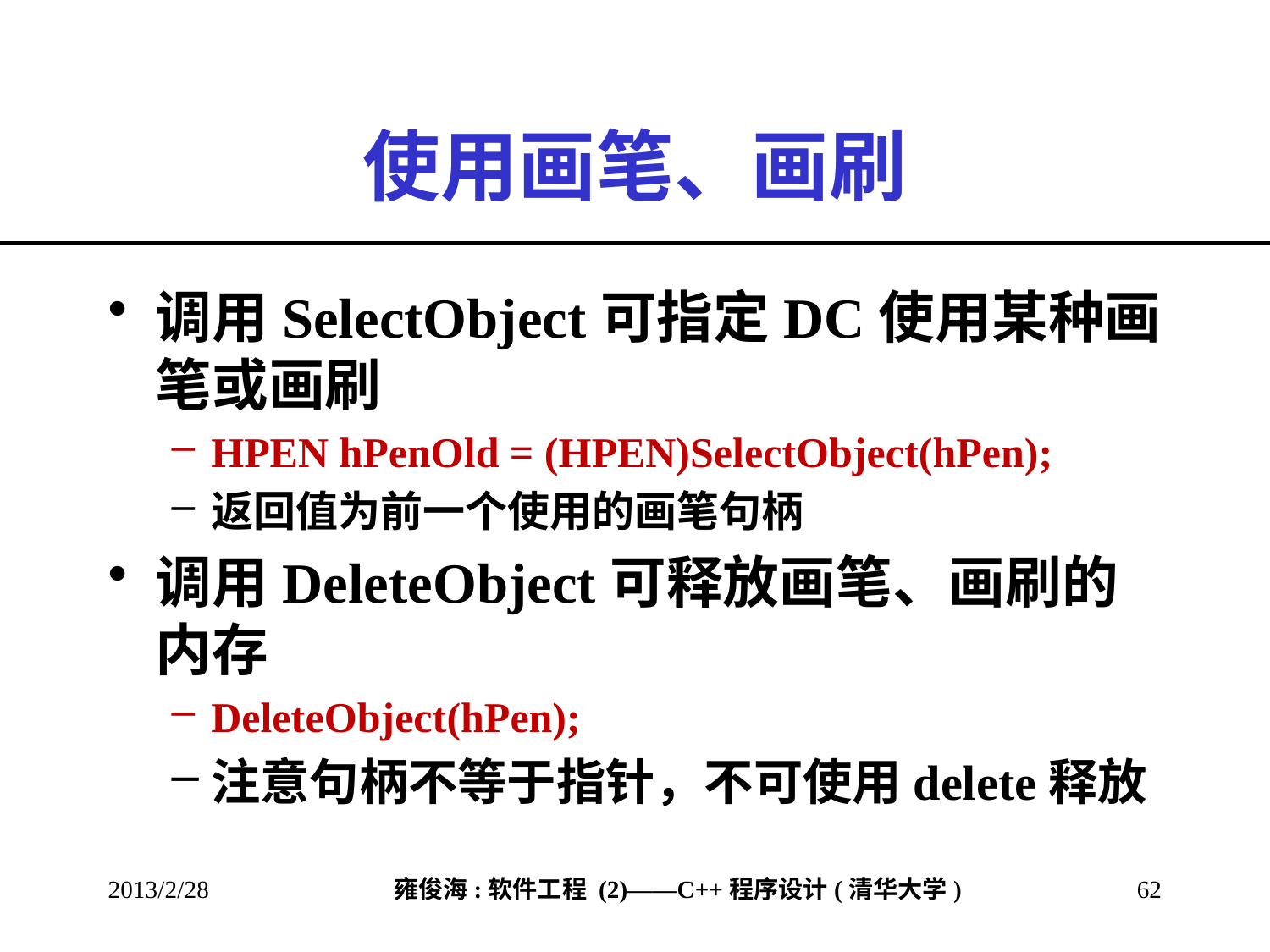

# 使用画笔、画刷
调用SelectObject可指定DC使用某种画笔或画刷
HPEN hPenOld = (HPEN)SelectObject(hPen);
返回值为前一个使用的画笔句柄
调用DeleteObject可释放画笔、画刷的内存
DeleteObject(hPen);
注意句柄不等于指针，不可使用delete释放

2013/2/28
62